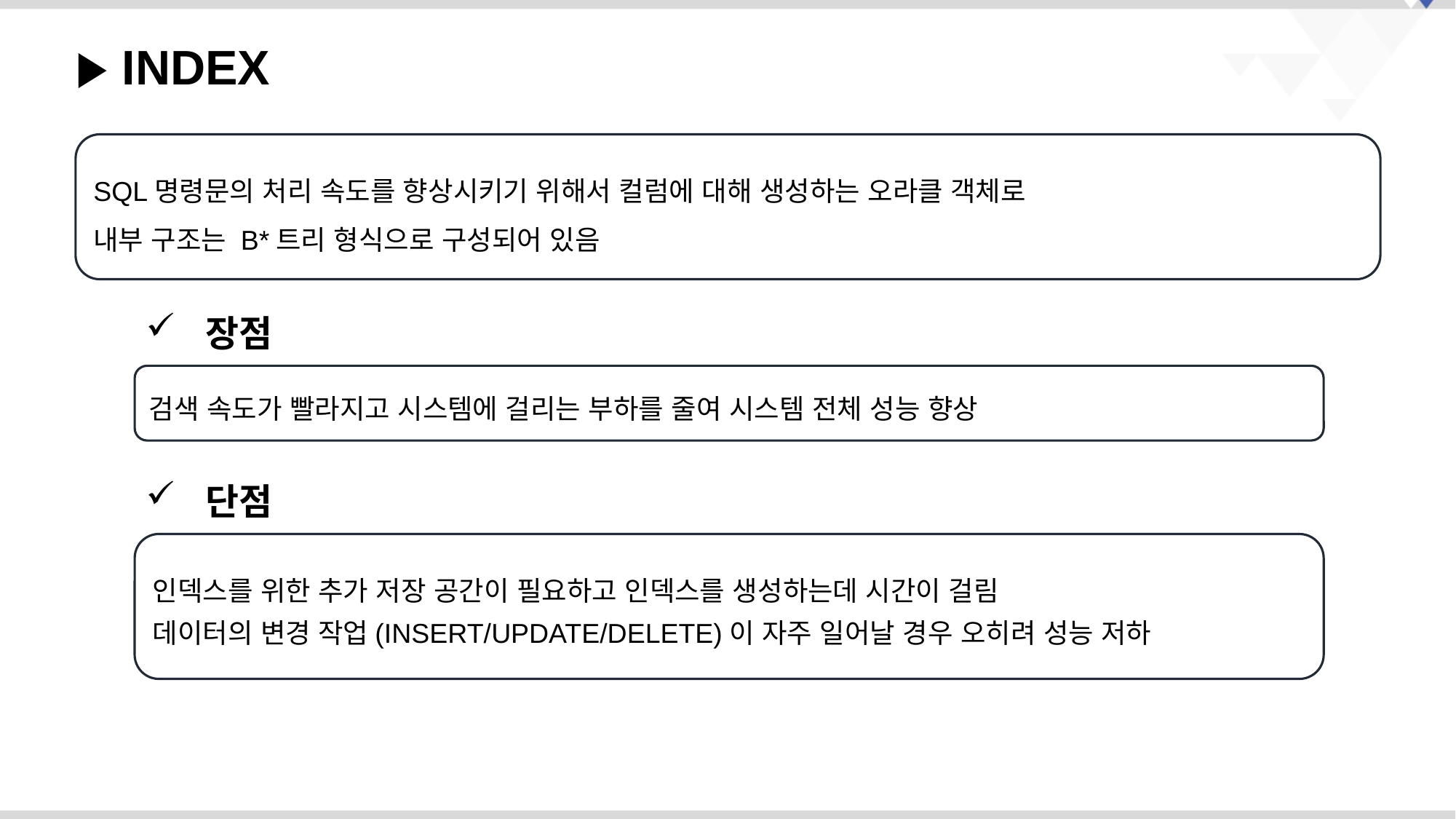

▶ INDEX
SQL명령문의 처리 속도를 향상시키기 위해서 컬럼에 대해 생성하는 오라클 객체로
내부 구조는 B*트리 형식으로 구성되어 있음
 장점
검색 속도가 빨라지고 시스템에 걸리는 부하를 줄여 시스템 전체 성능 향상
 단점
인덱스를 위한 추가 저장 공간이 필요하고 인덱스를 생성하는데 시간이 걸림
데이터의 변경 작업(INSERT/UPDATE/DELETE)이 자주 일어날 경우 오히려 성능 저하